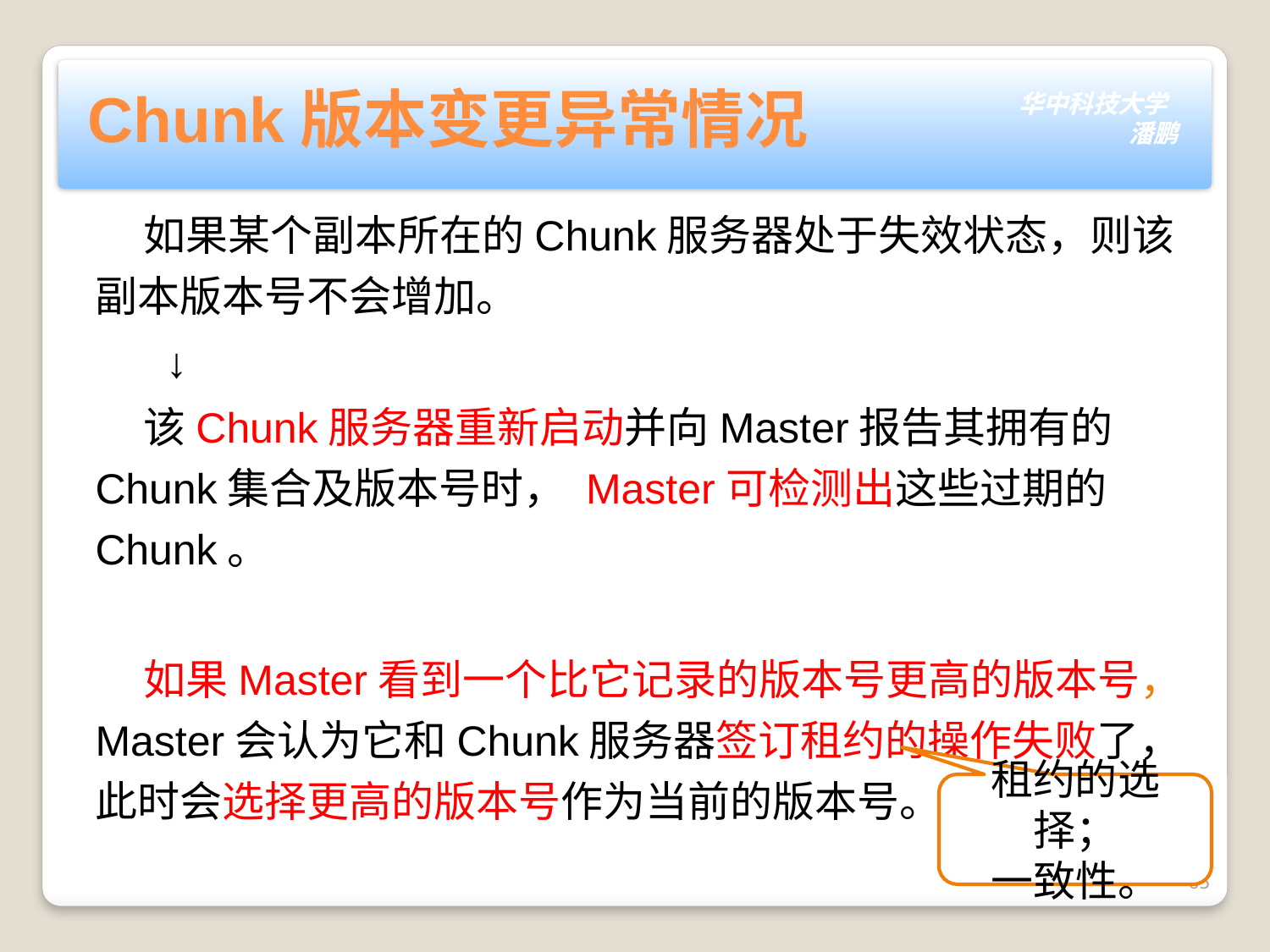

# Chunk版本变更异常情况
    如果某个副本所在的Chunk服务器处于失效状态，则该副本版本号不会增加。
      ↓
    该Chunk服务器重新启动并向Master报告其拥有的Chunk集合及版本号时， Master可检测出这些过期的Chunk。

    如果Master看到一个比它记录的版本号更高的版本号，Master会认为它和Chunk服务器签订租约的操作失败了，此时会选择更高的版本号作为当前的版本号。
租约的选择；
一致性。
65